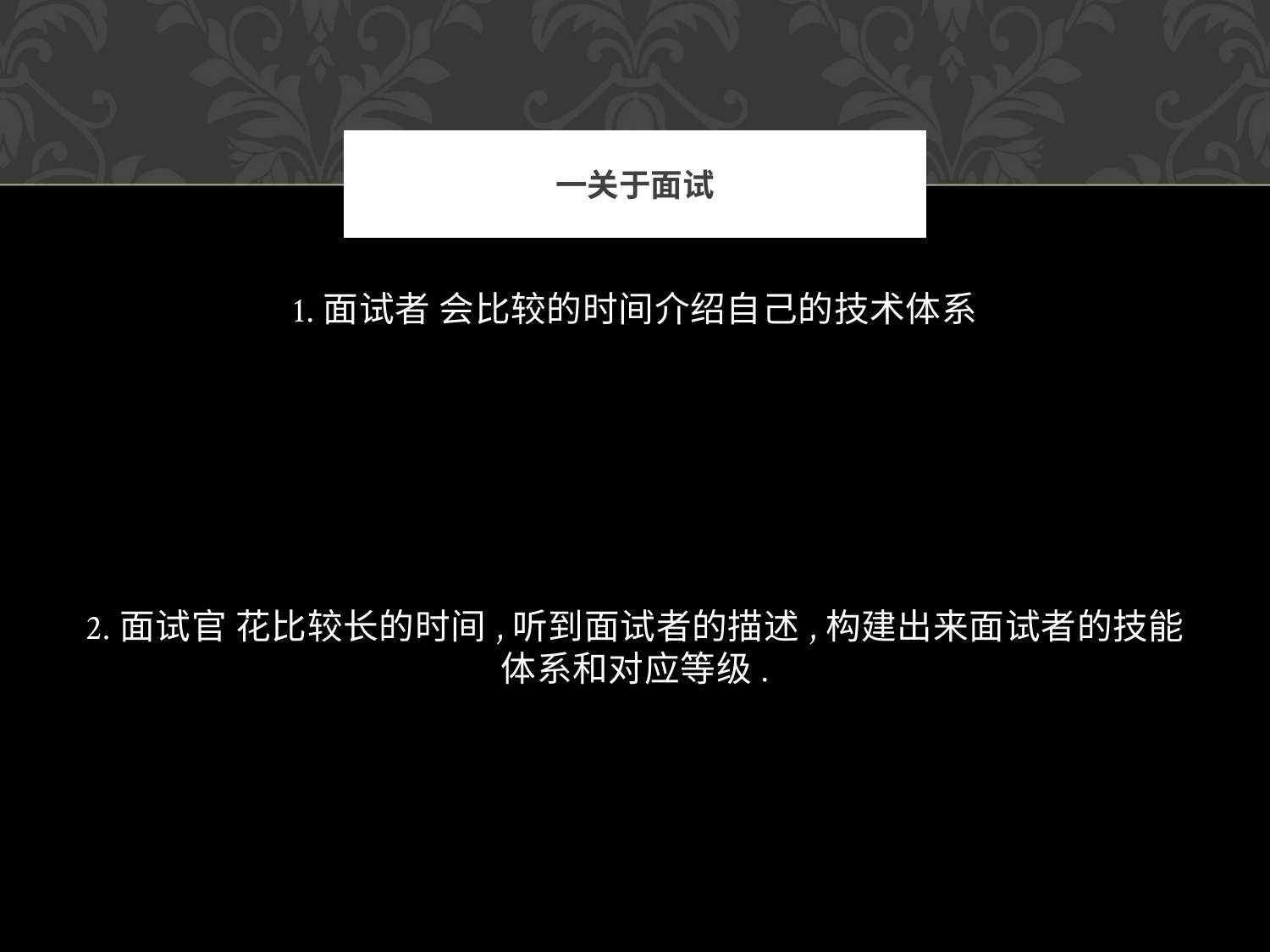

# 一关于面试
1.面试者 会比较的时间介绍自己的技术体系

2.面试官 花比较长的时间,听到面试者的描述,构建出来面试者的技能体系和对应等级.